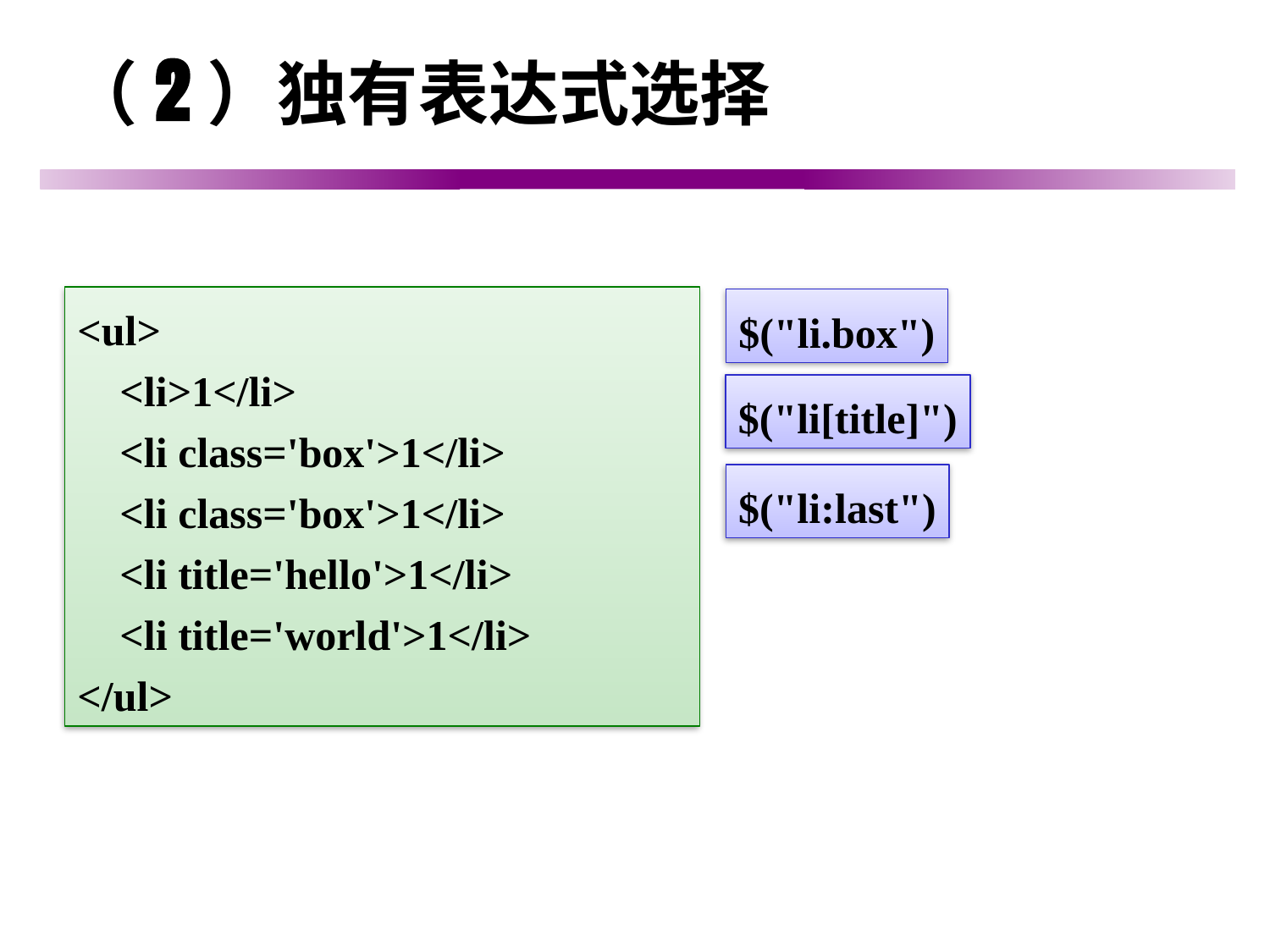

# （2）独有表达式选择
<ul>
    <li>1</li>
    <li class='box'>1</li>
    <li class='box'>1</li>
    <li title='hello'>1</li>
    <li title='world'>1</li>
</ul>
$("li.box")
$("li[title]")
$("li:last")